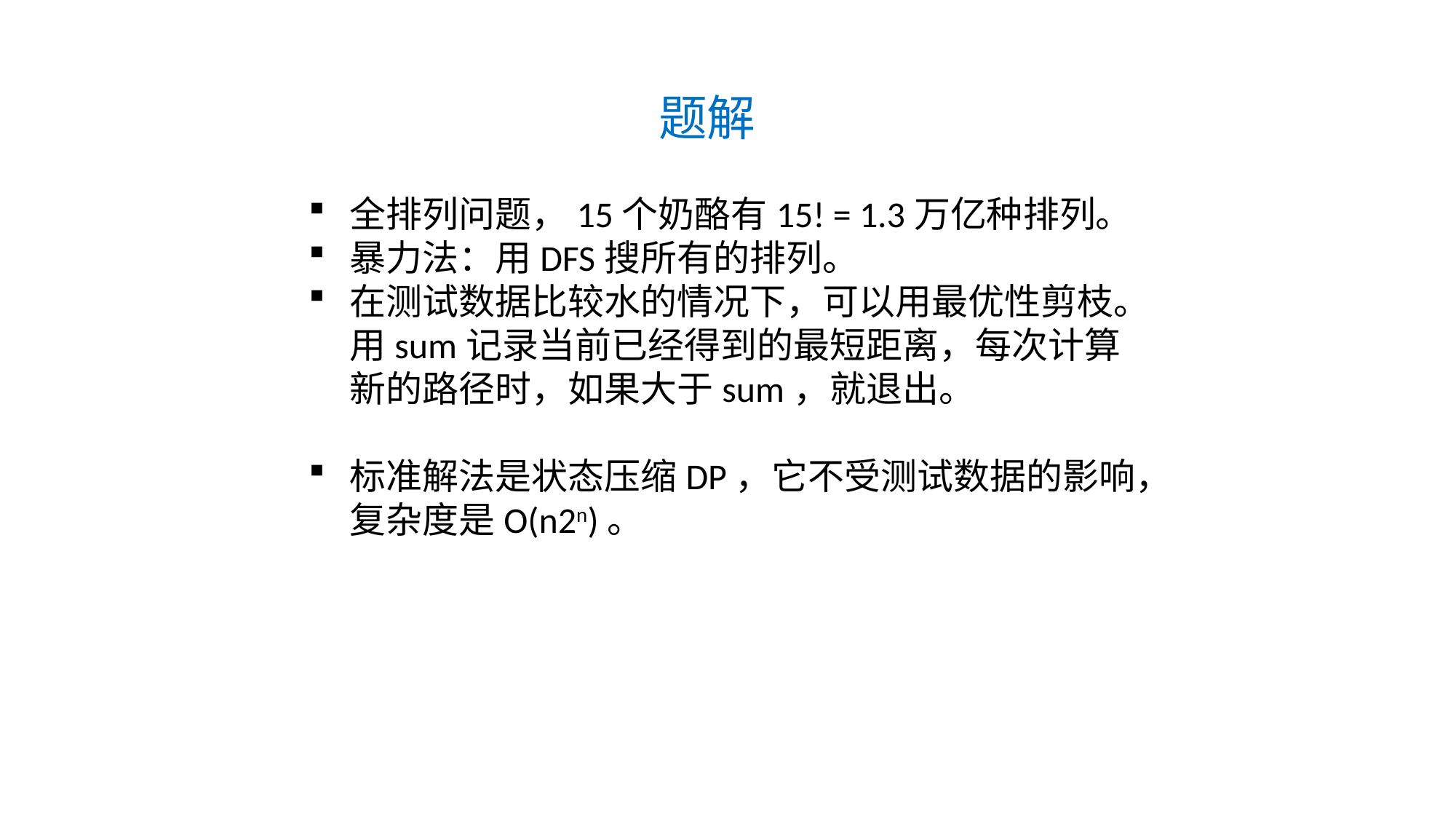

题解
全排列问题，15个奶酪有15! = 1.3万亿种排列。
暴力法：用DFS搜所有的排列。
在测试数据比较水的情况下，可以用最优性剪枝。用sum记录当前已经得到的最短距离，每次计算新的路径时，如果大于sum，就退出。

标准解法是状态压缩DP，它不受测试数据的影响，复杂度是O(n2n)。